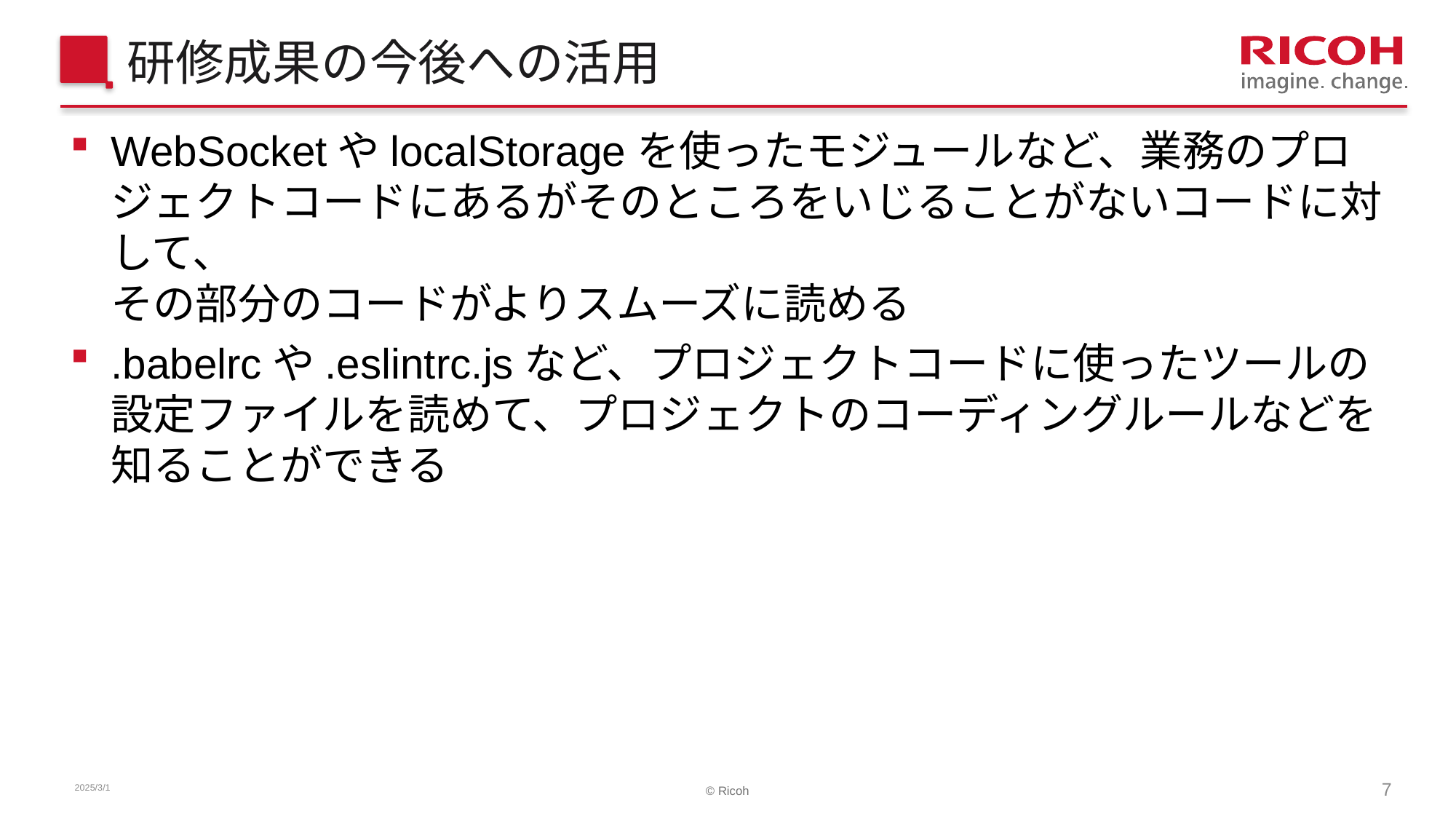

# 研修成果の今後への活用
WebSocketやlocalStorageを使ったモジュールなど、業務のプロジェクトコードにあるがそのところをいじることがないコードに対して、
その部分のコードがよりスムーズに読める
.babelrcや.eslintrc.jsなど、プロジェクトコードに使ったツールの設定ファイルを読めて、プロジェクトのコーディングルールなどを知ることができる
2025/3/1
7